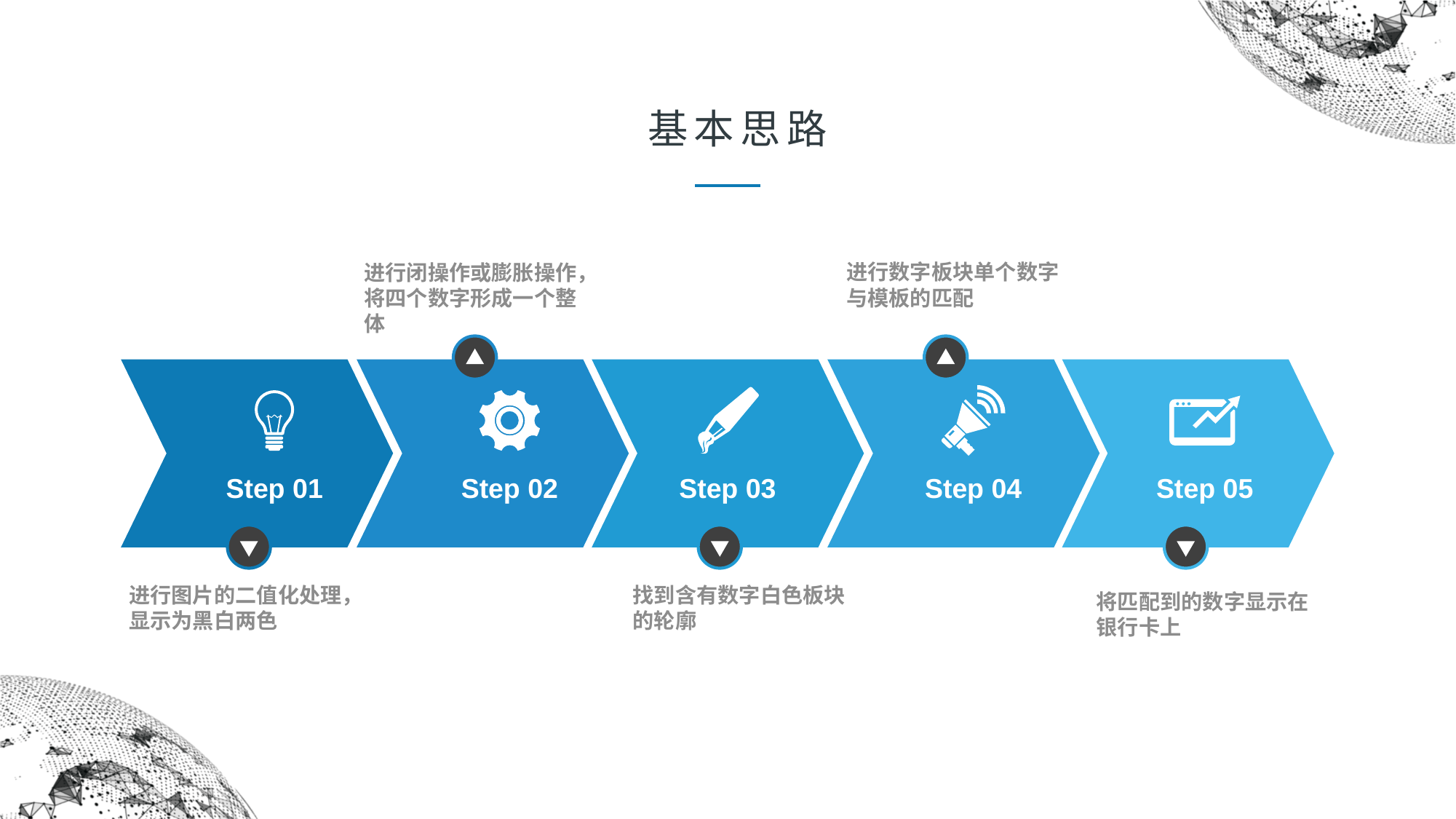

基本思路
进行数字板块单个数字与模板的匹配
进行闭操作或膨胀操作，将四个数字形成一个整体

Step 01
Step 02
Step 03
Step 04
Step 05

进行图片的二值化处理，显示为黑白两色
找到含有数字白色板块的轮廓
将匹配到的数字显示在银行卡上